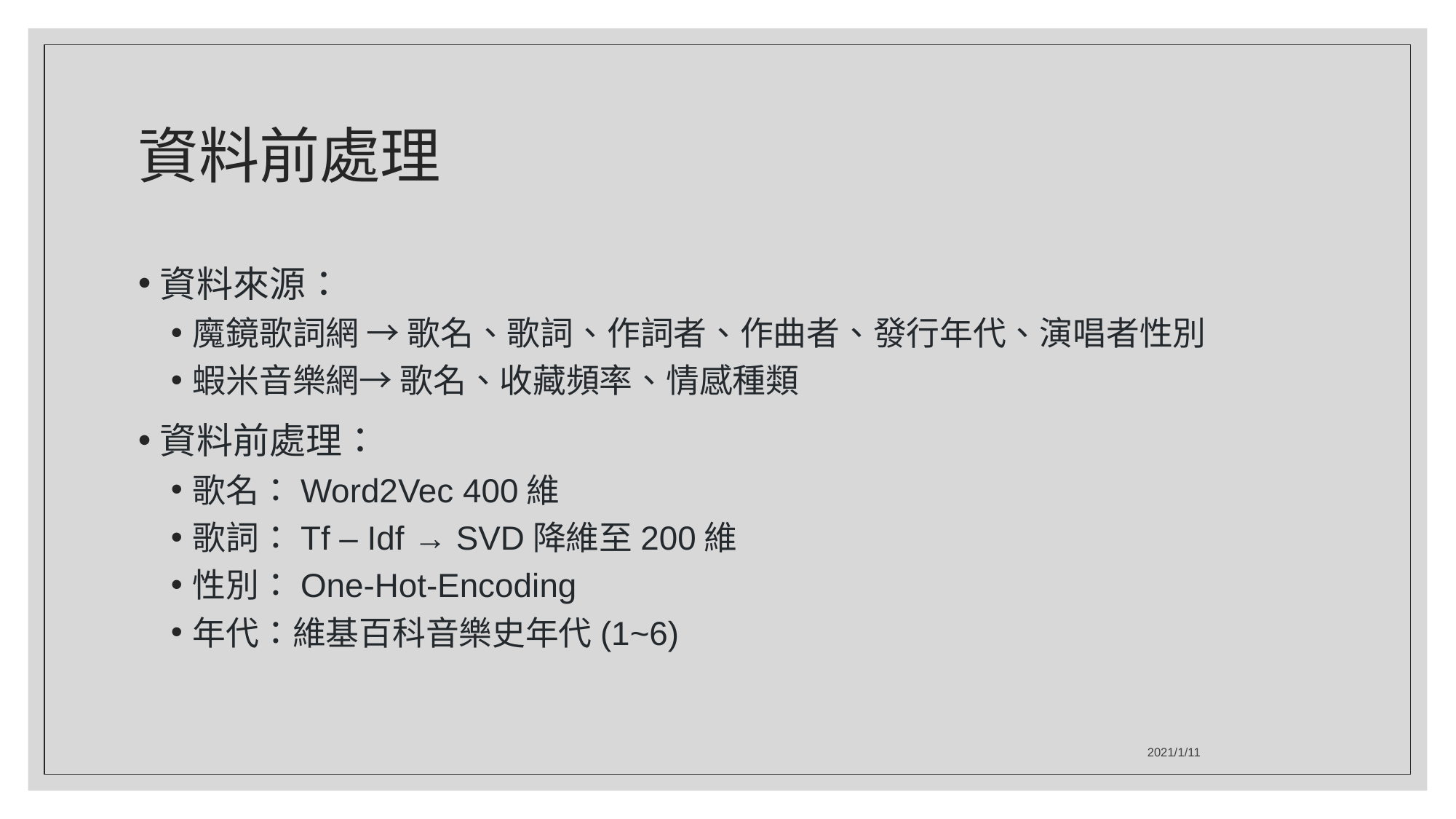

# 資料前處理
資料來源：
魔鏡歌詞網 → 歌名、歌詞、作詞者、作曲者、發行年代、演唱者性別
蝦米音樂網→ 歌名、收藏頻率、情感種類
資料前處理：
歌名：Word2Vec 400維
歌詞：Tf – Idf → SVD降維至200維
性別：One-Hot-Encoding
年代：維基百科音樂史年代(1~6)
2021/1/11